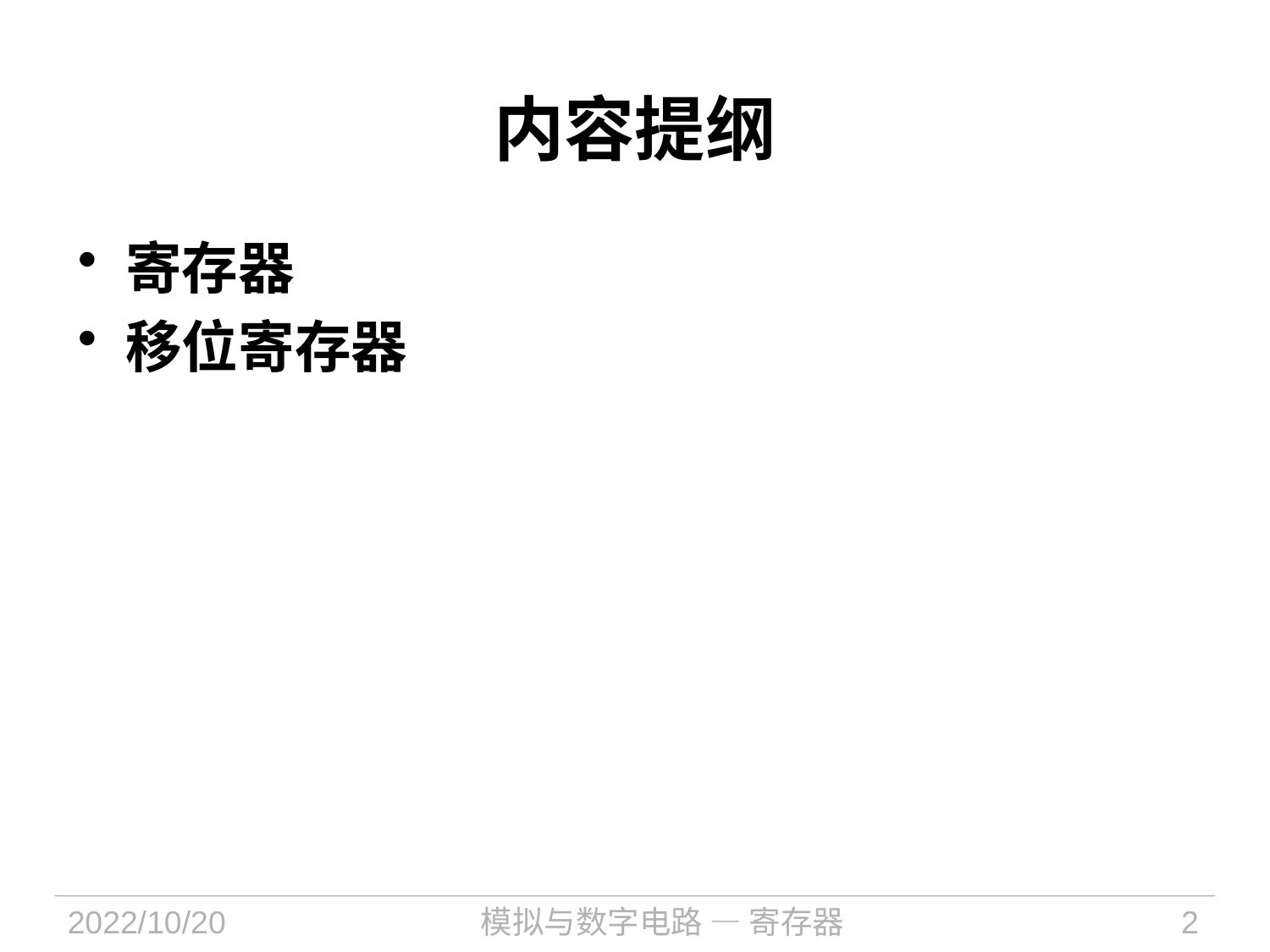

内容提纲
寄存器
移位寄存器

2022/10/20
模拟与数字电路 — 寄存器
2